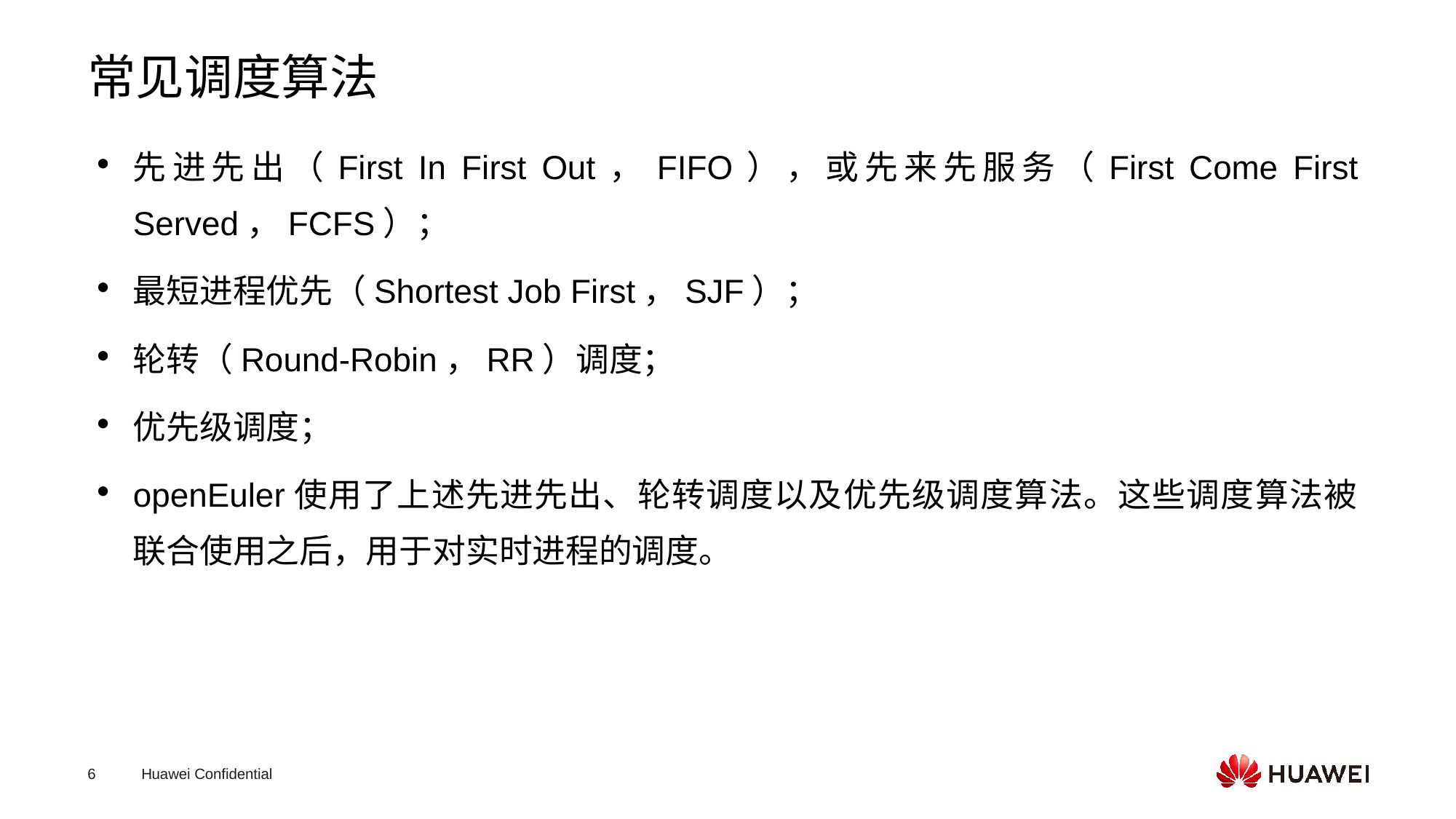

# 常见调度算法
先进先出（First In First Out，FIFO），或先来先服务（First Come First Served，FCFS）；
最短进程优先（Shortest Job First，SJF）；
轮转（Round-Robin，RR）调度；
优先级调度；
openEuler使用了上述先进先出、轮转调度以及优先级调度算法。这些调度算法被联合使用之后，用于对实时进程的调度。